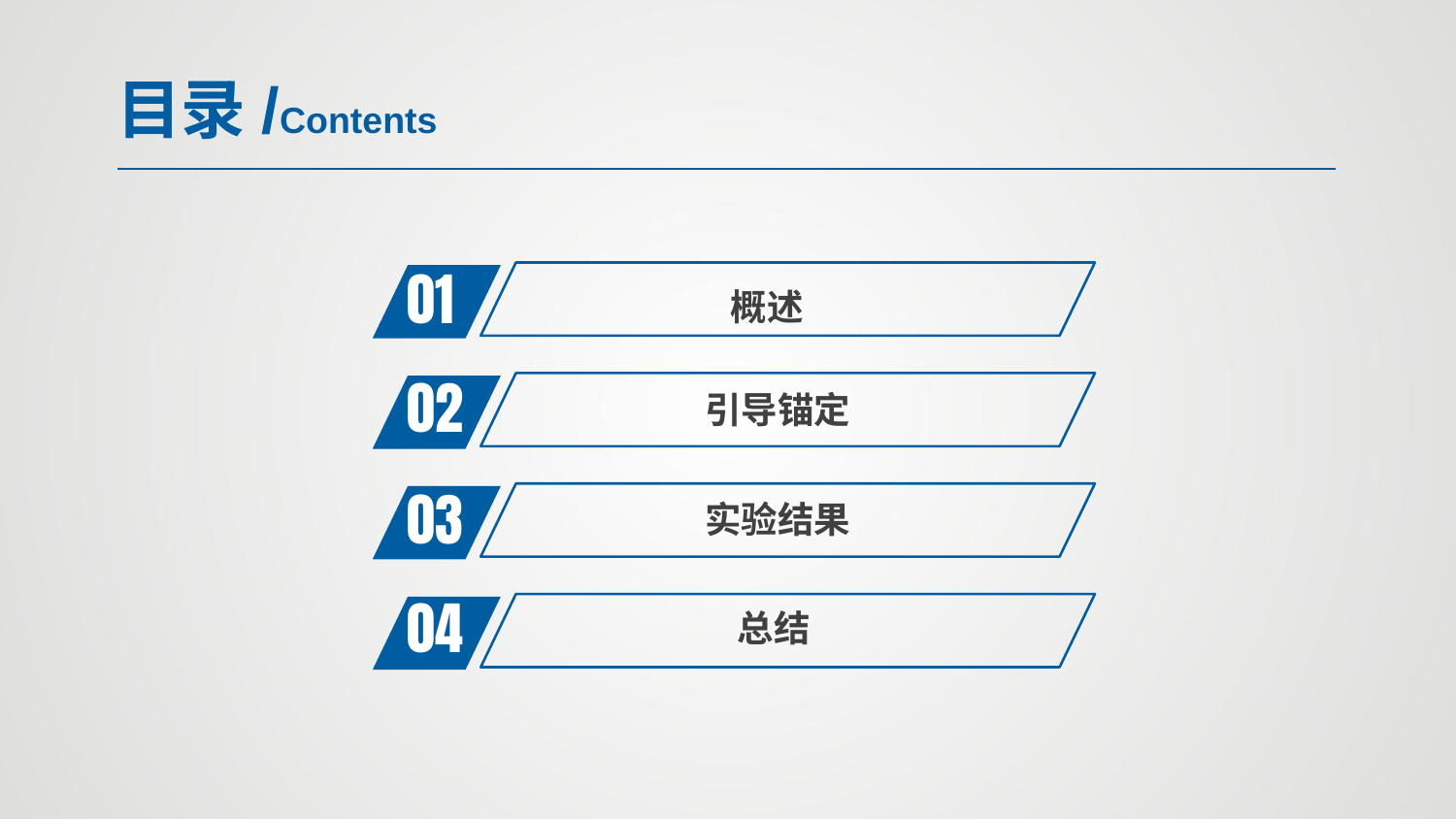

目录/Contents
01

   概述
02

引导锚定
03

实验结果
04

总结